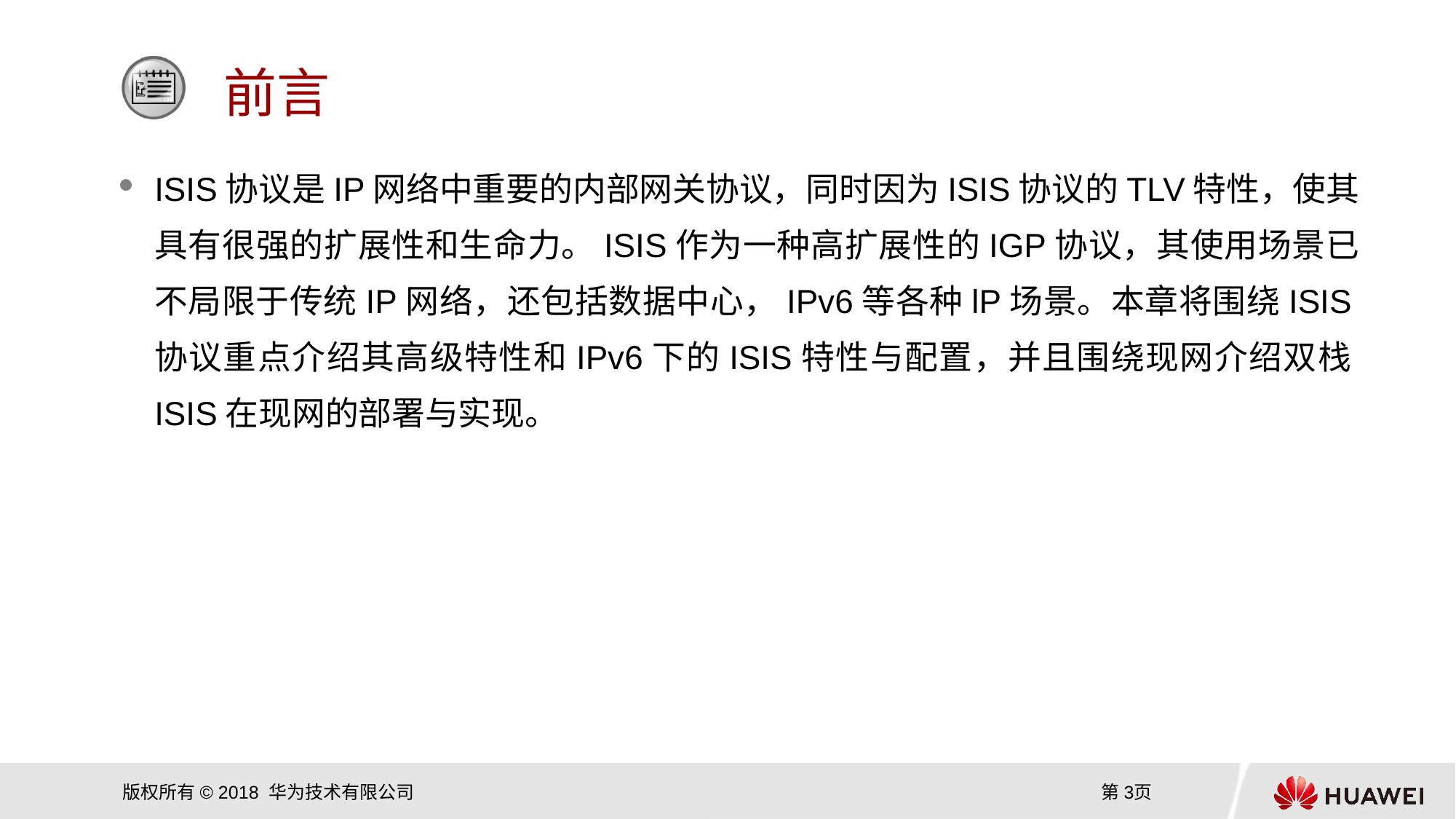

ISIS协议是IP网络中重要的内部网关协议，同时因为ISIS协议的TLV特性，使其具有很强的扩展性和生命力。ISIS作为一种高扩展性的IGP协议，其使用场景已不局限于传统IP网络，还包括数据中心，IPv6等各种lP场景。本章将围绕ISIS协议重点介绍其高级特性和IPv6下的ISIS特性与配置，并且围绕现网介绍双栈ISIS在现网的部署与实现。